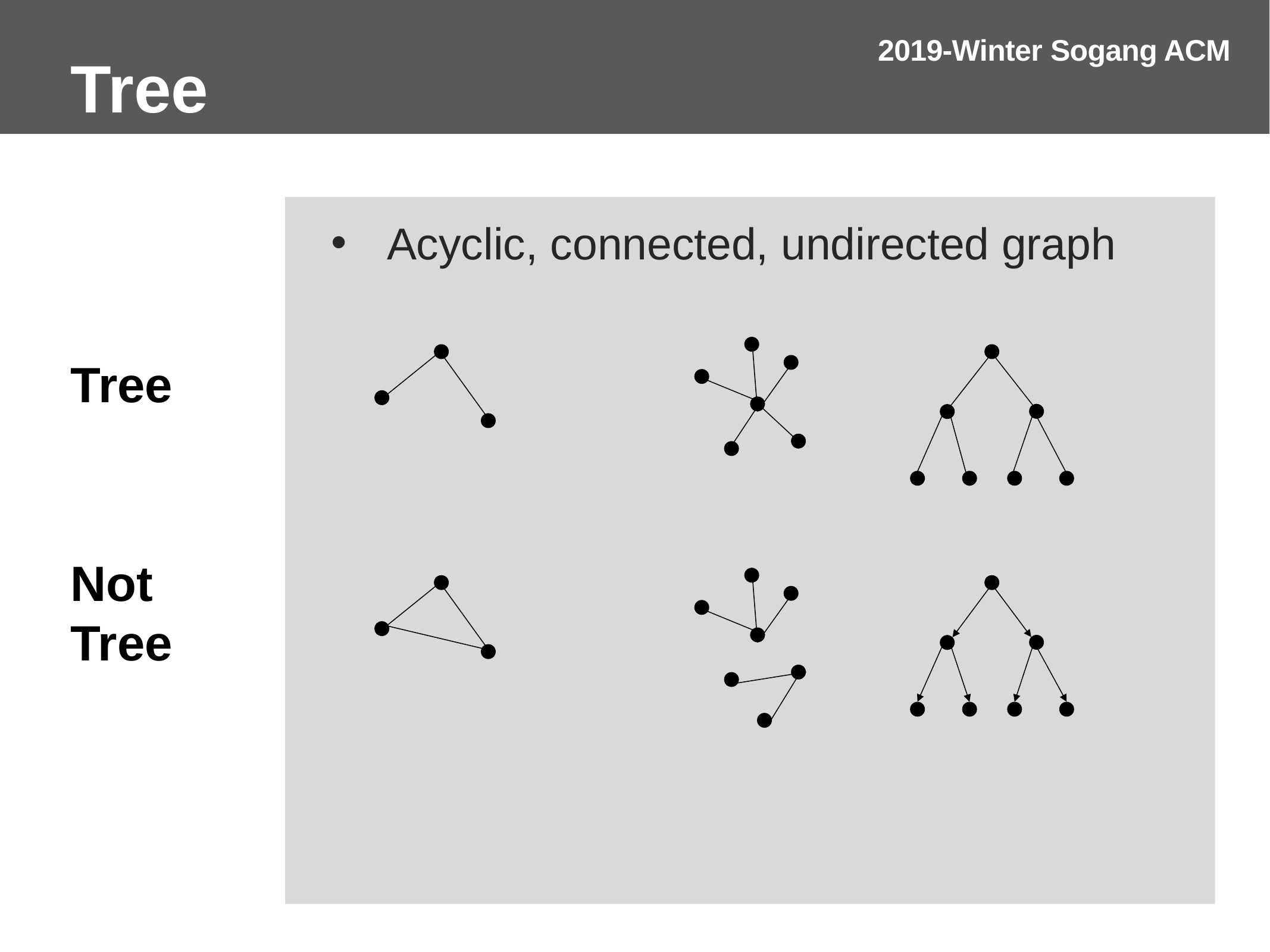

Tree
Acyclic, connected, undirected graph

# Tree

무덤의 역사
Not Tree